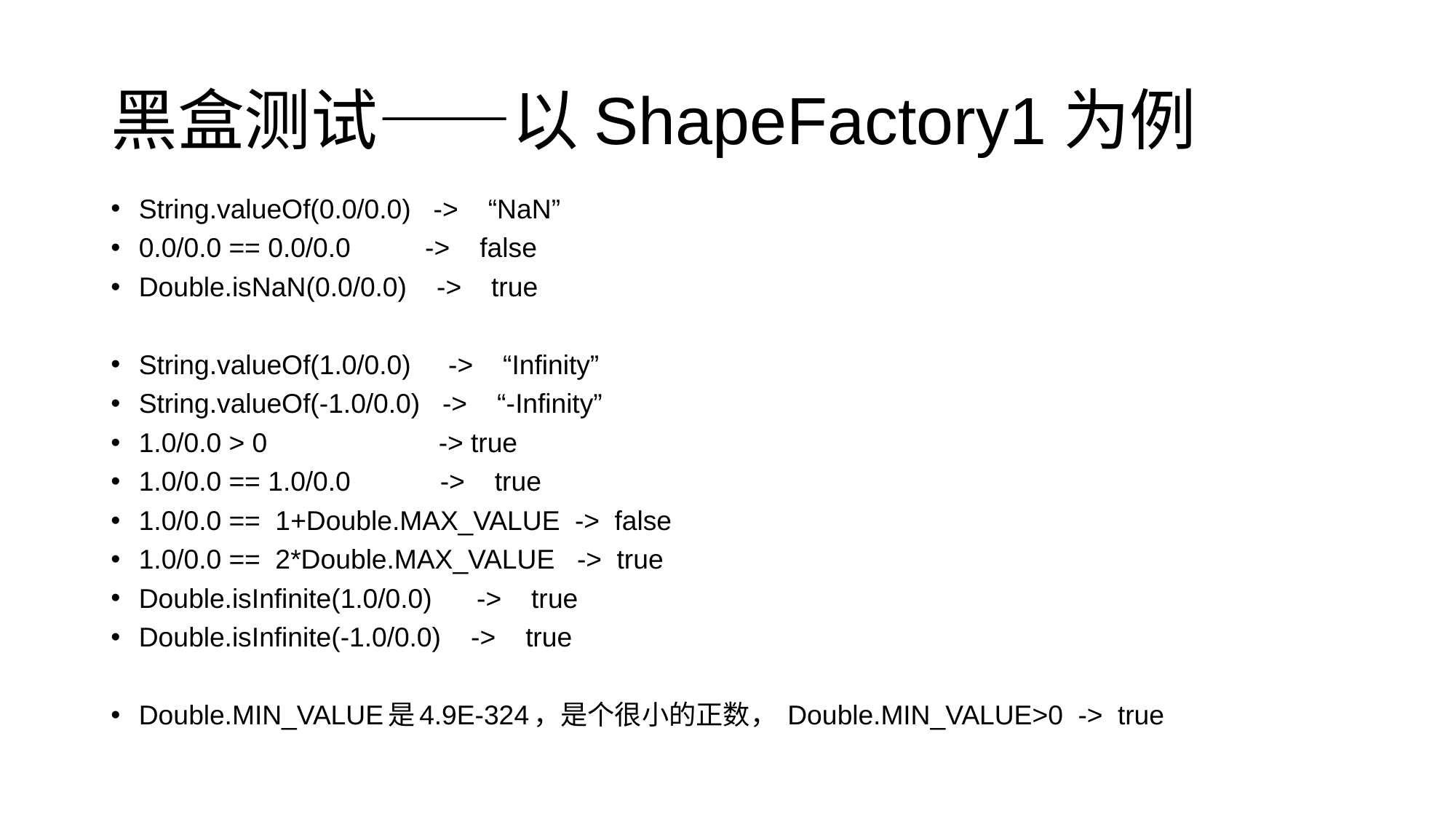

# 黑盒测试——以ShapeFactory1为例
String.valueOf(0.0/0.0)   ->    “NaN”
0.0/0.0 == 0.0/0.0          ->    false
Double.isNaN(0.0/0.0)    ->    true

String.valueOf(1.0/0.0)     ->    “Infinity”
String.valueOf(-1.0/0.0)   ->    “-Infinity”
1.0/0.0 > 0                       -> true
1.0/0.0 == 1.0/0.0            ->    true
1.0/0.0 ==  1+Double.MAX_VALUE  ->  false
1.0/0.0 ==  2*Double.MAX_VALUE   ->  true
Double.isInfinite(1.0/0.0)      ->    true
Double.isInfinite(-1.0/0.0)    ->    true

Double.MIN_VALUE是4.9E-324，是个很小的正数， Double.MIN_VALUE>0  ->  true